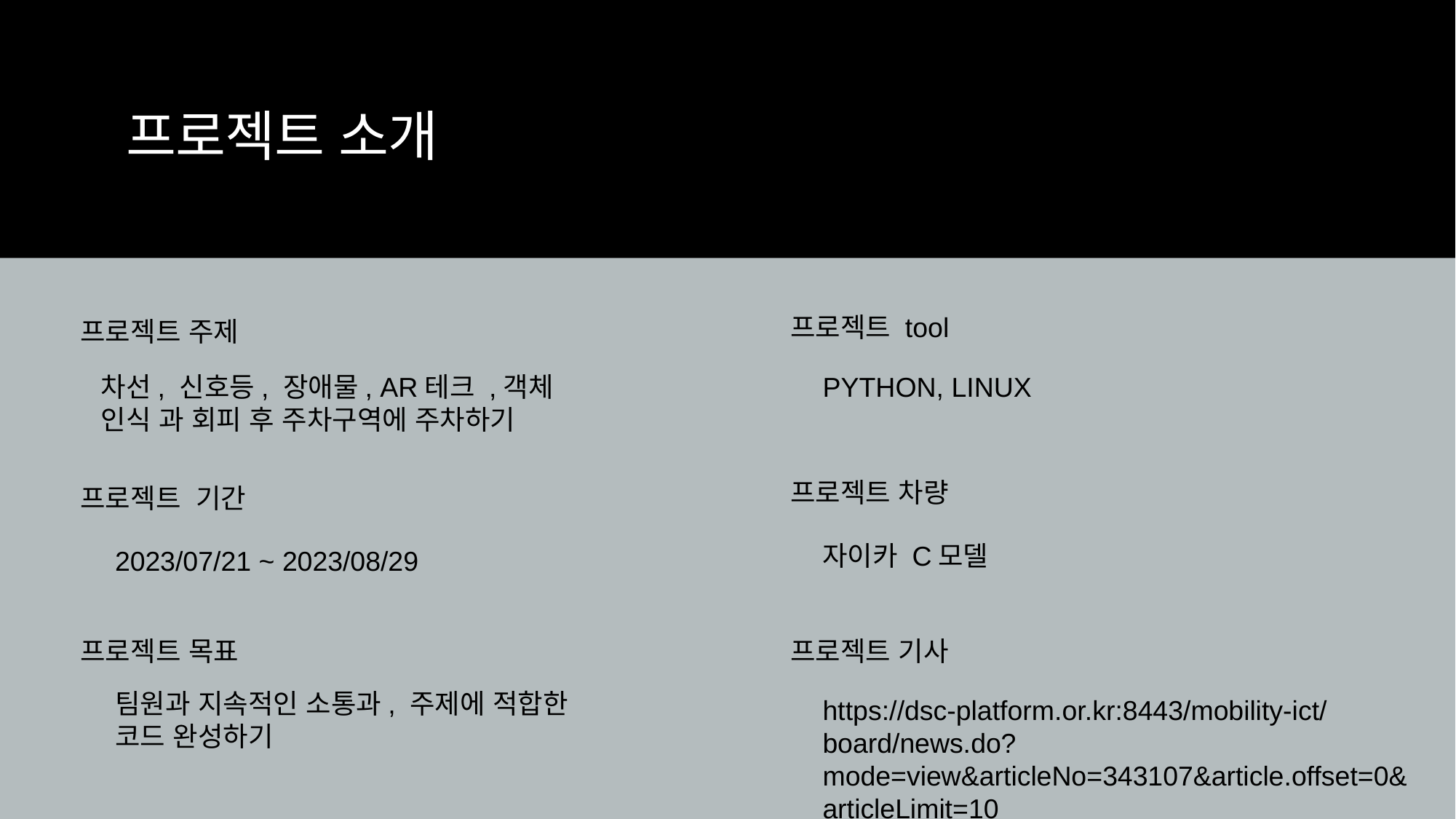

# 프로젝트 소개

프로젝트 tool
프로젝트 주제
차선, 신호등, 장애물, AR테크 ,객체 인식 과 회피 후 주차구역에 주차하기
PYTHON, LINUX
프로젝트 차량
프로젝트  기간
자이카 C모델
2023/07/21 ~ 2023/08/29
프로젝트 목표
프로젝트 기사
팀원과 지속적인 소통과, 주제에 적합한 코드 완성하기
https://dsc-platform.or.kr:8443/mobility-ict/board/news.do?mode=view&articleNo=343107&article.offset=0&articleLimit=10
2023-11-10